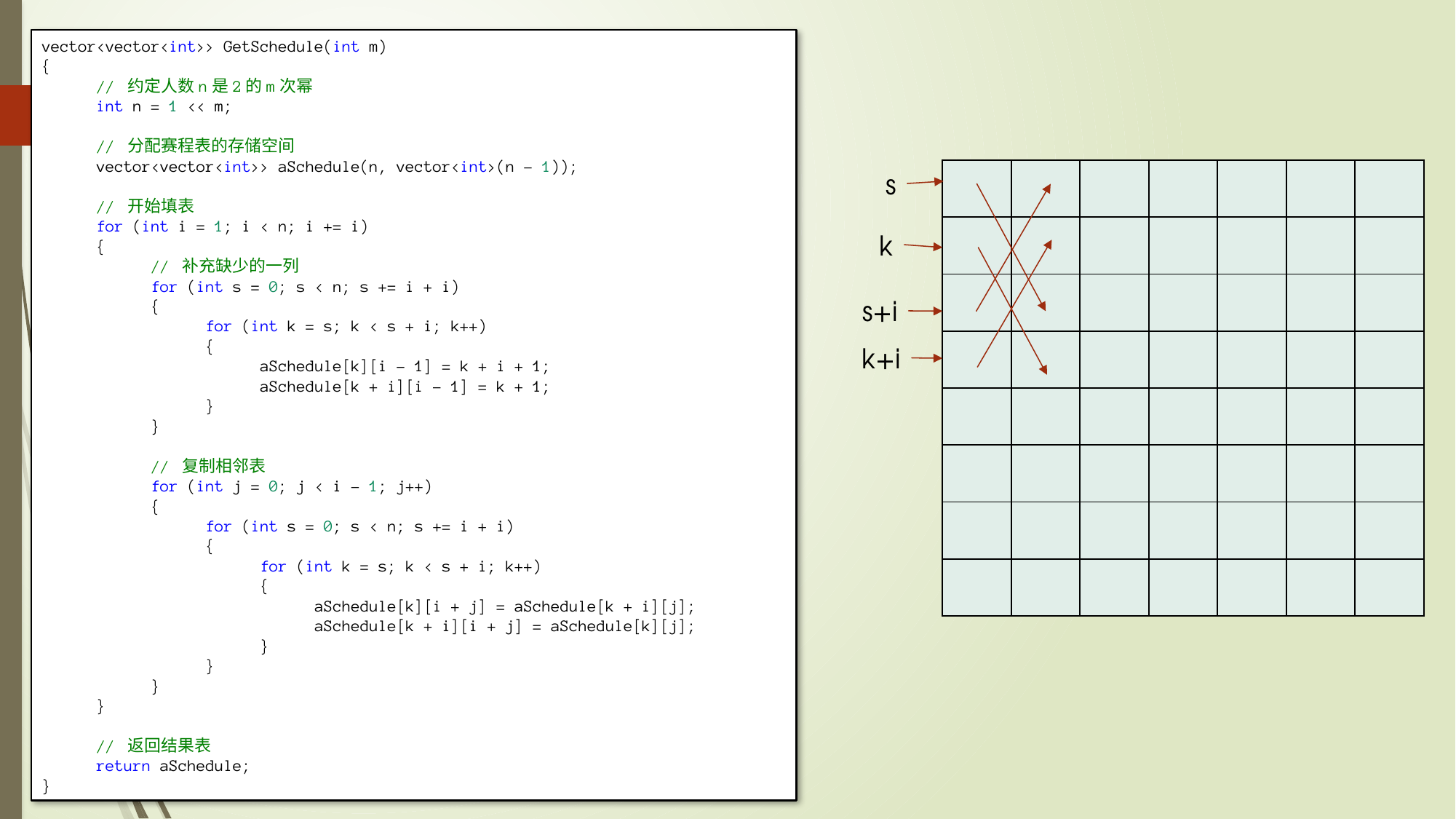

vector<vector<int>> GetSchedule(int m)
{
// 约定人数n是2的m次幂
int n = 1 << m;
// 分配赛程表的存储空间
vector<vector<int>> aSchedule(n, vector<int>(n – 1));

// 开始填表
for (int i = 1; i < n; i += i)
{
// 补充缺少的一列
for (int s = 0; s < n; s += i + i)
{
for (int k = s; k < s + i; k++)
{
aSchedule[k][i - 1] = k + i + 1;
aSchedule[k + i][i - 1] = k + 1;
}
}
// 复制相邻表
for (int j = 0; j < i - 1; j++)
{
for (int s = 0; s < n; s += i + i)
{
for (int k = s; k < s + i; k++)
{
aSchedule[k][i + j] = aSchedule[k + i][j];
aSchedule[k + i][i + j] = aSchedule[k][j];
}
}
}
}
// 返回结果表
return aSchedule;
}
|  |  |  |  |  |  |  |
| --- | --- | --- | --- | --- | --- | --- |
|  |  |  |  |  |  |  |
|  |  |  |  |  |  |  |
|  |  |  |  |  |  |  |
|  |  |  |  |  |  |  |
|  |  |  |  |  |  |  |
|  |  |  |  |  |  |  |
|  |  |  |  |  |  |  |
s
k
s+i
k+i